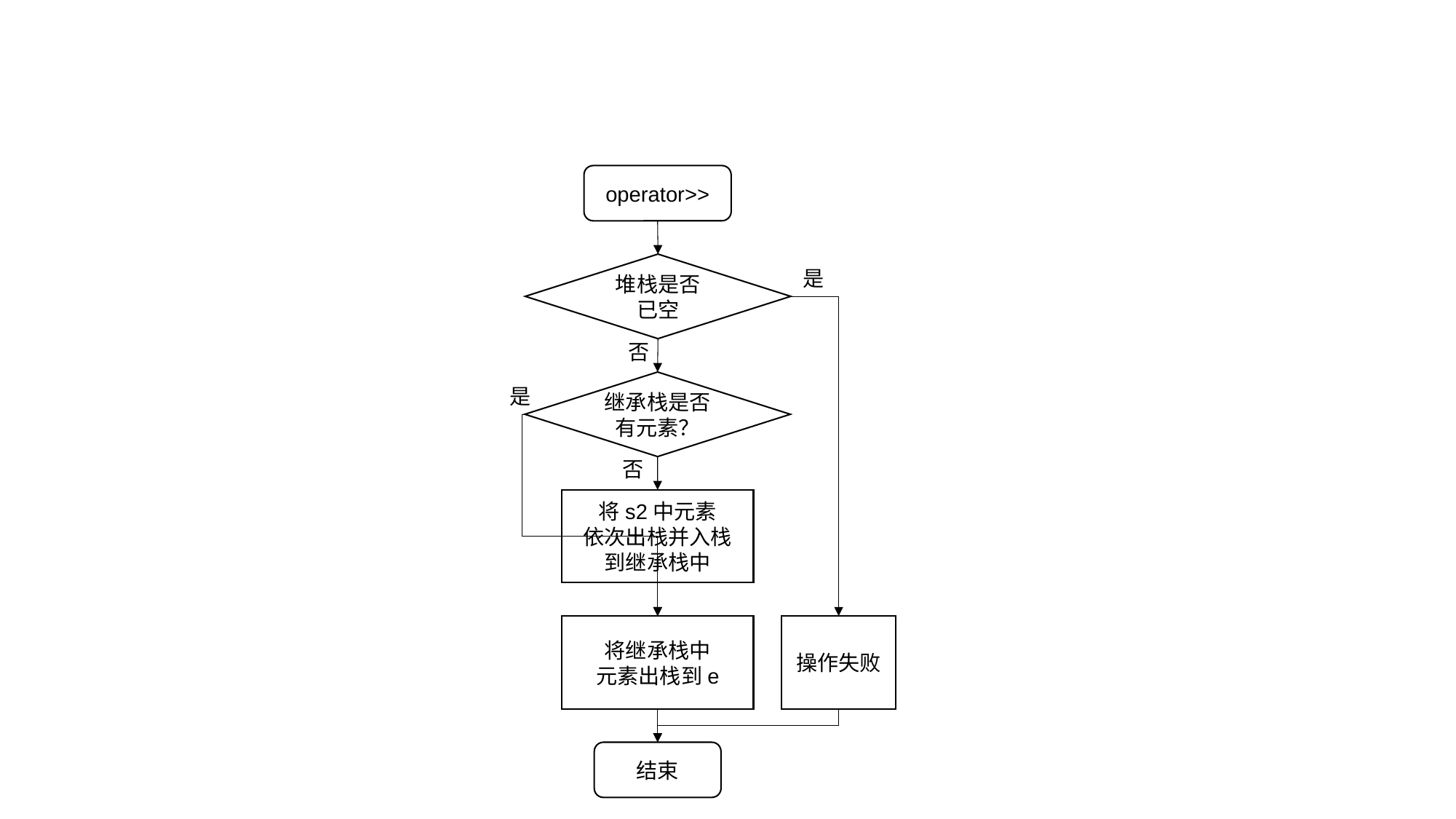

operator>>
堆栈是否
已空
是
否
继承栈是否
有元素？
是
否
将s2中元素
依次出栈并入栈到继承栈中
将继承栈中
元素出栈到e
操作失败
结束